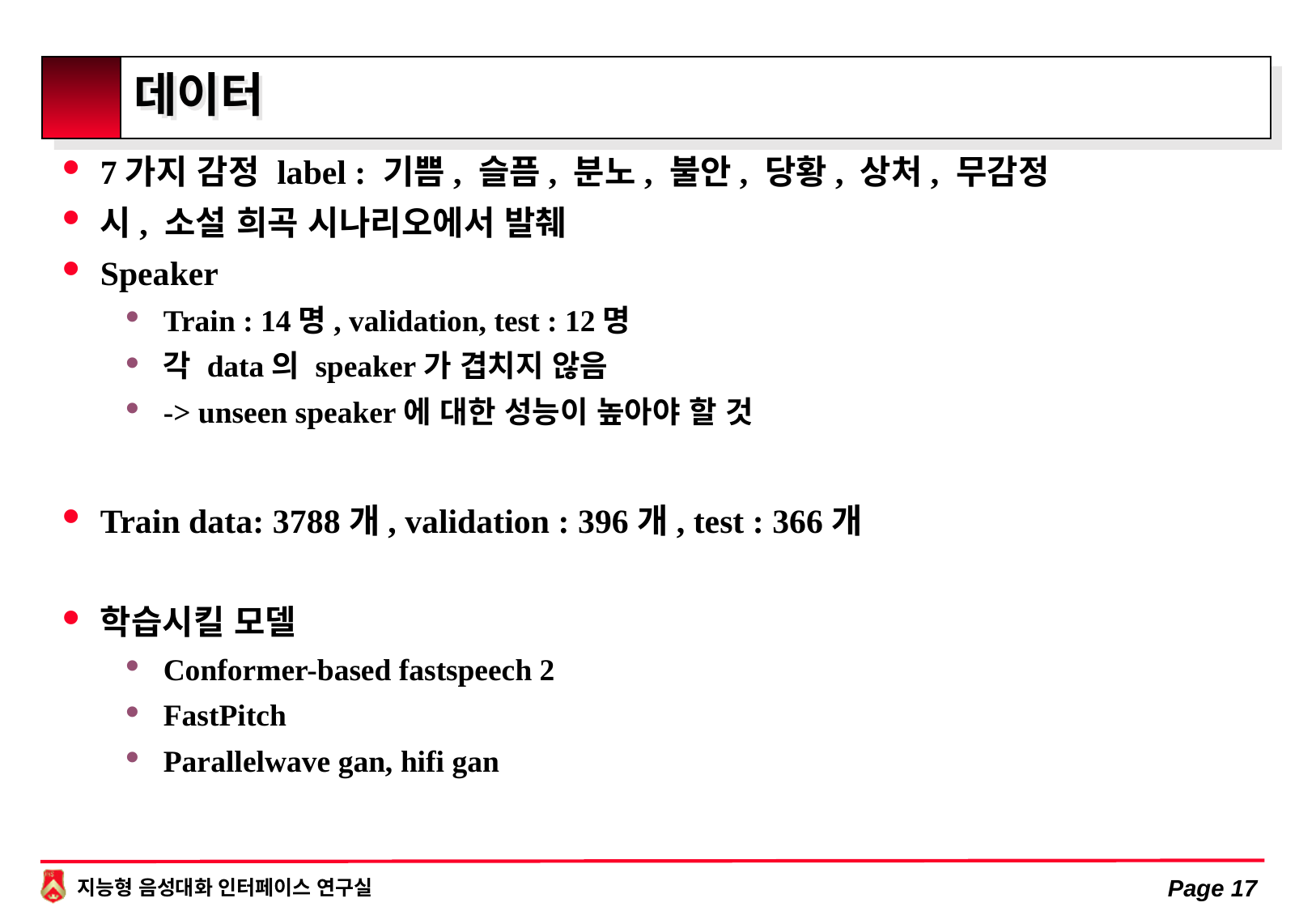

# 데이터
7가지 감정 label : 기쁨, 슬픔, 분노, 불안, 당황, 상처, 무감정
시, 소설 희곡 시나리오에서 발췌
Speaker
Train : 14명, validation, test : 12명
각 data의 speaker가 겹치지 않음
-> unseen speaker에 대한 성능이 높아야 할 것

Train data: 3788개, validation : 396개, test : 366개

학습시킬 모델
Conformer-based fastspeech 2
FastPitch
Parallelwave gan, hifi gan
Page 17